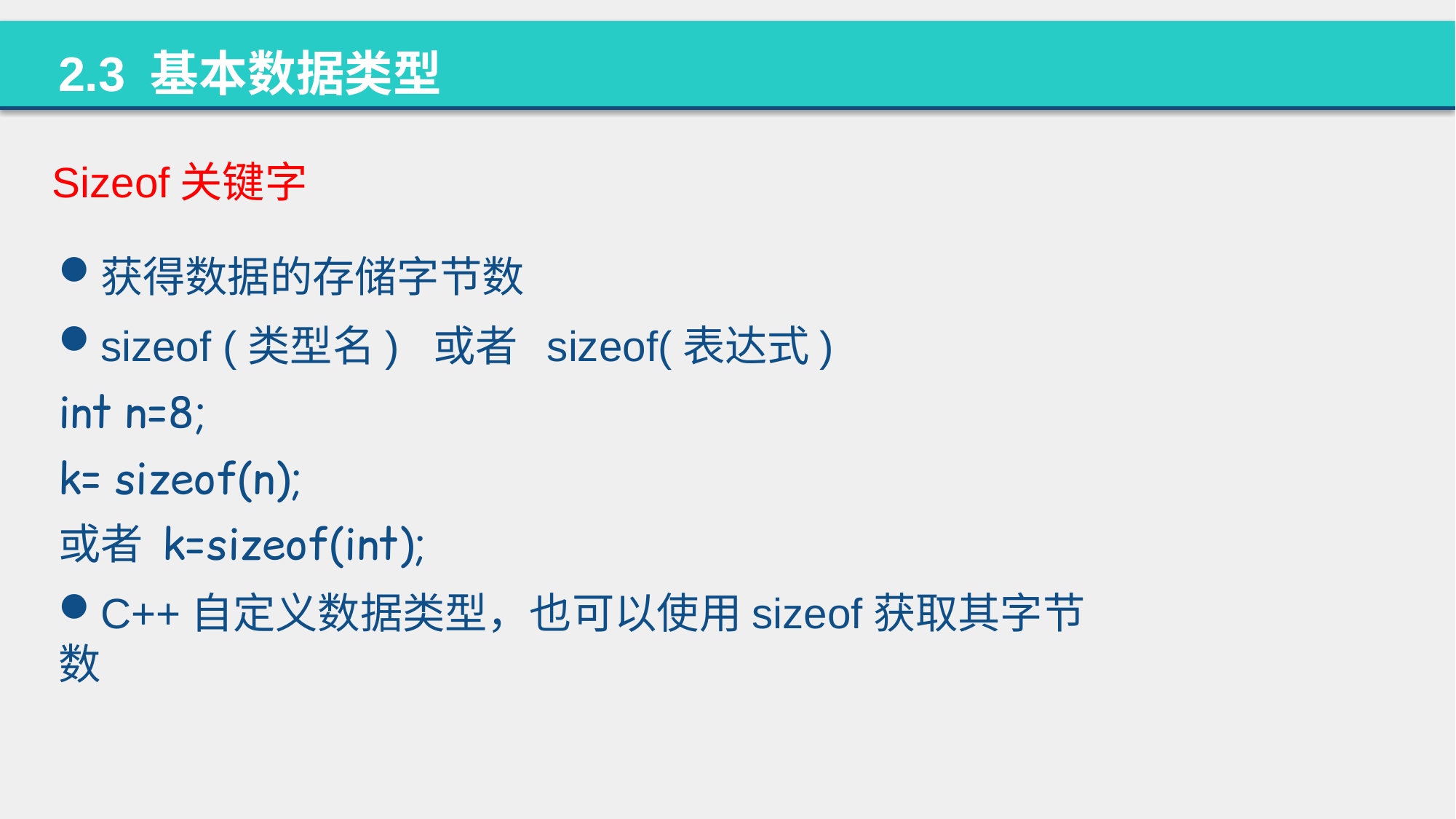

2.3 基本数据类型
Sizeof关键字
获得数据的存储字节数
sizeof (类型名)  或者  sizeof(表达式)
int n=8;
k= sizeof(n);
或者 k=sizeof(int);
C++自定义数据类型，也可以使用sizeof获取其字节数